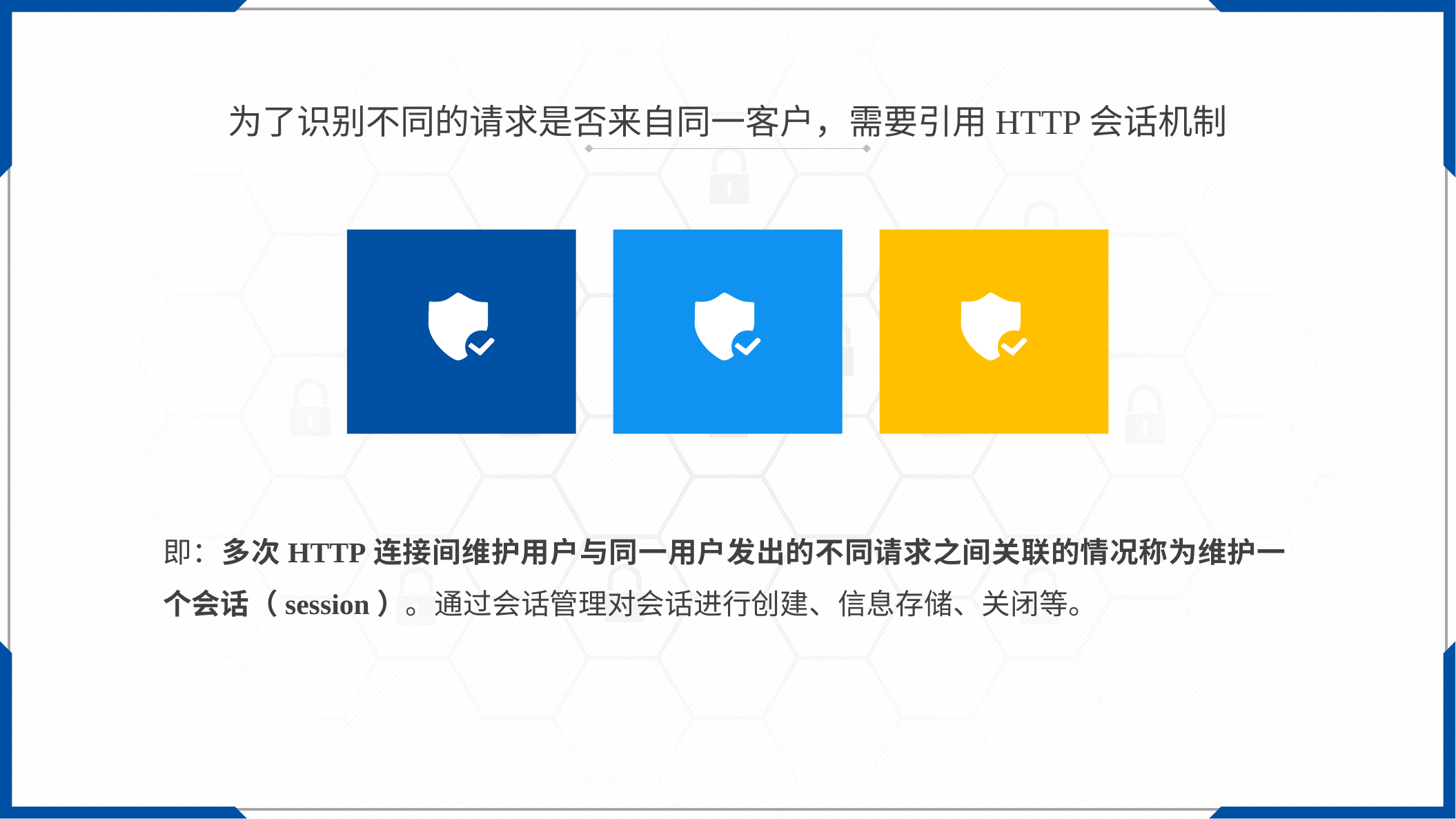

为了识别不同的请求是否来自同一客户，需要引用HTTP会话机制

即：多次HTTP连接间维护用户与同一用户发出的不同请求之间关联的情况称为维护一个会话（session）。通过会话管理对会话进行创建、信息存储、关闭等。